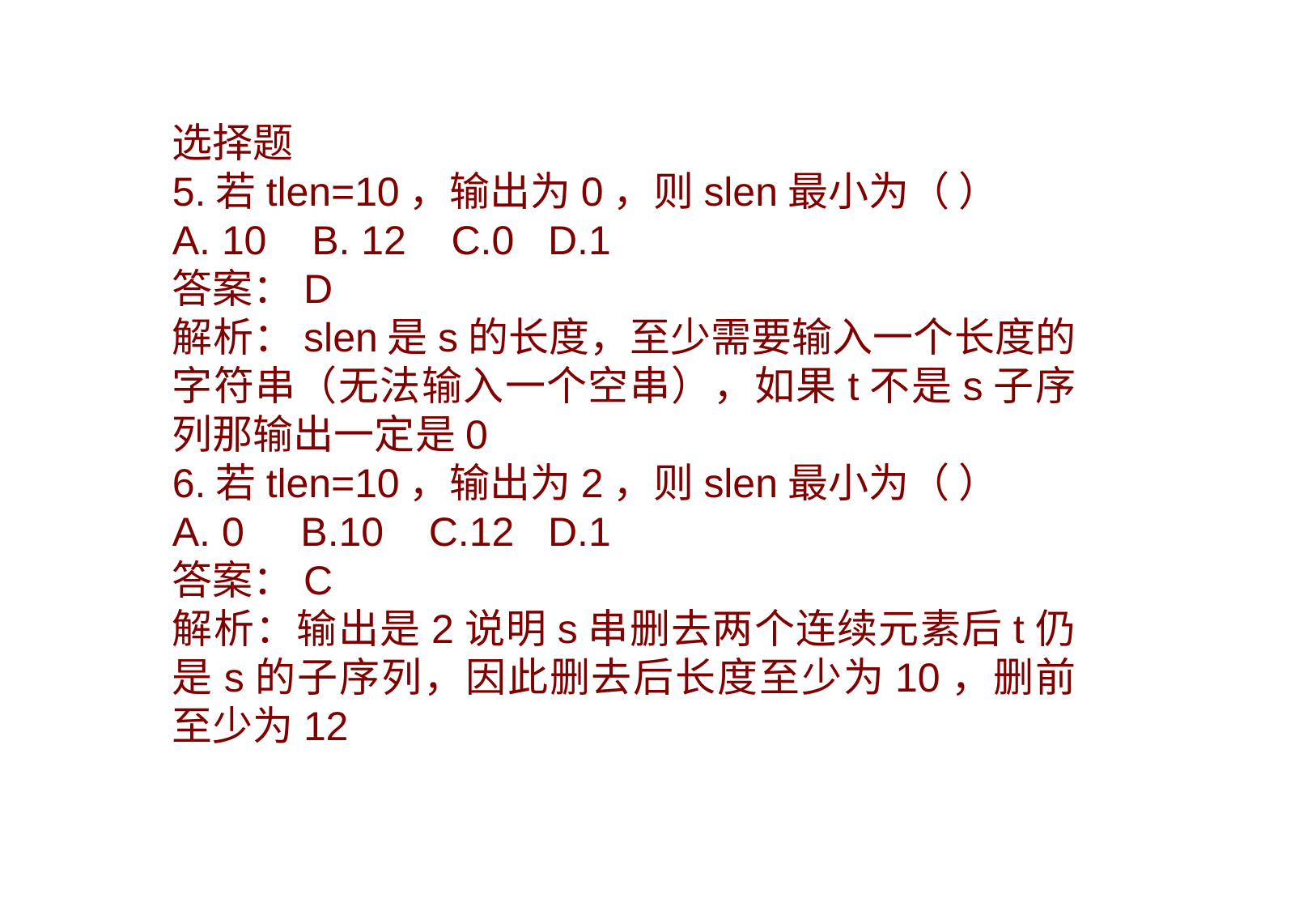

选择题
5.若tlen=10，输出为0，则slen最小为（ ）
A. 10    B. 12    C.0   D.1
答案：D
解析：slen是s的长度，至少需要输入一个长度的字符串（无法输入一个空串），如果t不是s子序列那输出一定是0
6.若tlen=10，输出为2，则slen最小为（ ）
A. 0     B.10    C.12   D.1
答案：C
解析：输出是2说明s串删去两个连续元素后t仍是s的子序列，因此删去后长度至少为10，删前至少为12